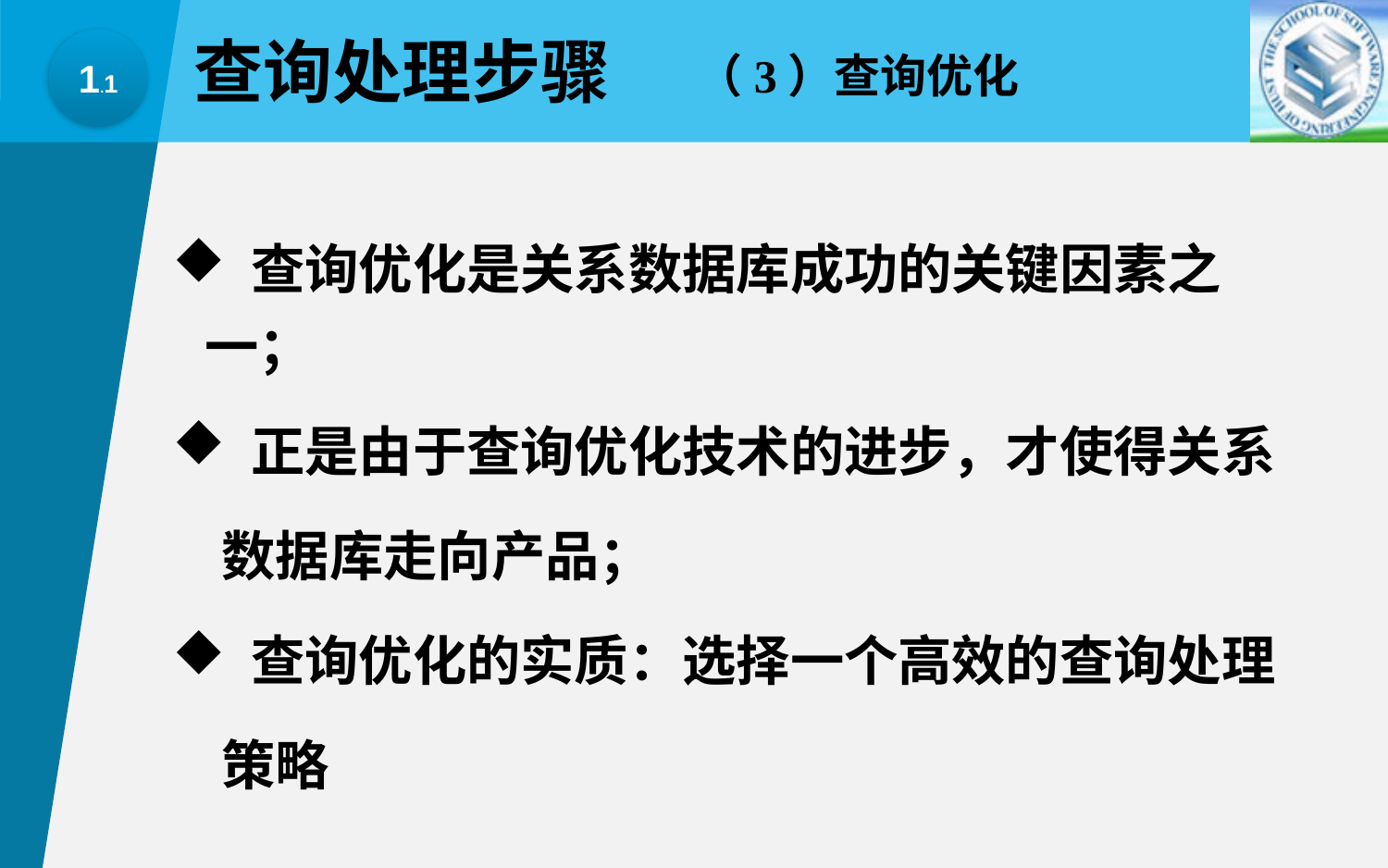

查询处理步骤
1.1
（3）查询优化
 查询优化是关系数据库成功的关键因素之一；
 正是由于查询优化技术的进步，才使得关系
   数据库走向产品；
 查询优化的实质：选择一个高效的查询处理
   策略